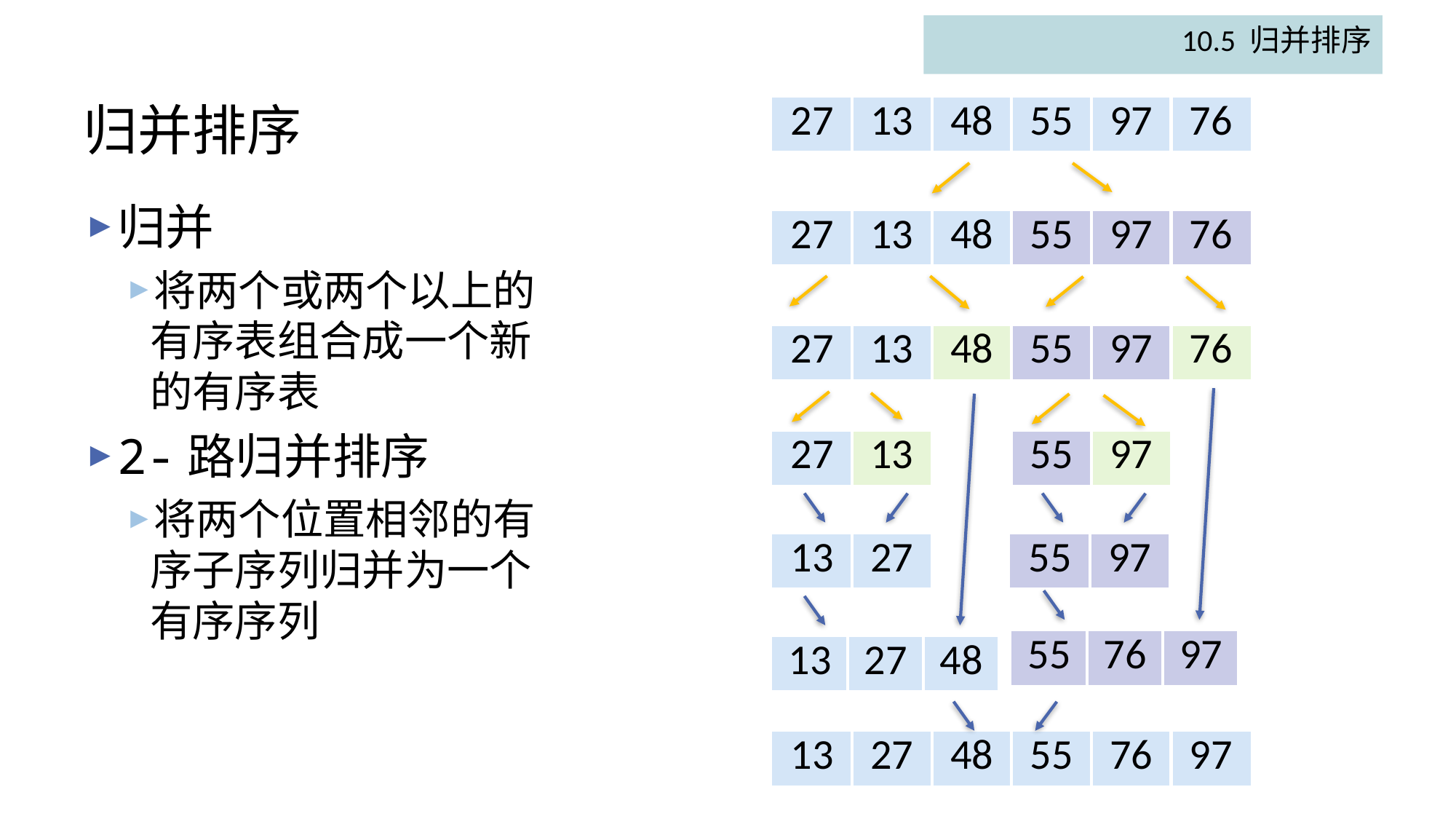

10.5 归并排序
# 归并排序
| 27 | 13 | 48 | 55 | 97 | 76 |
| --- | --- | --- | --- | --- | --- |
归并
将两个或两个以上的有序表组合成一个新的有序表
2-路归并排序
将两个位置相邻的有序子序列归并为一个有序序列

| 27 | 13 | 48 | 55 | 97 | 76 |
| --- | --- | --- | --- | --- | --- |
| 27 | 13 | 48 | 55 | 97 | 76 |
| --- | --- | --- | --- | --- | --- |
| 27 | 13 |
| --- | --- |
| 55 | 97 |
| --- | --- |
| 13 | 27 |
| --- | --- |
| 55 | 97 |
| --- | --- |
| 55 | 76 | 97 |
| --- | --- | --- |
| 13 | 27 | 48 |
| --- | --- | --- |
| 13 | 27 | 48 | 55 | 76 | 97 |
| --- | --- | --- | --- | --- | --- |